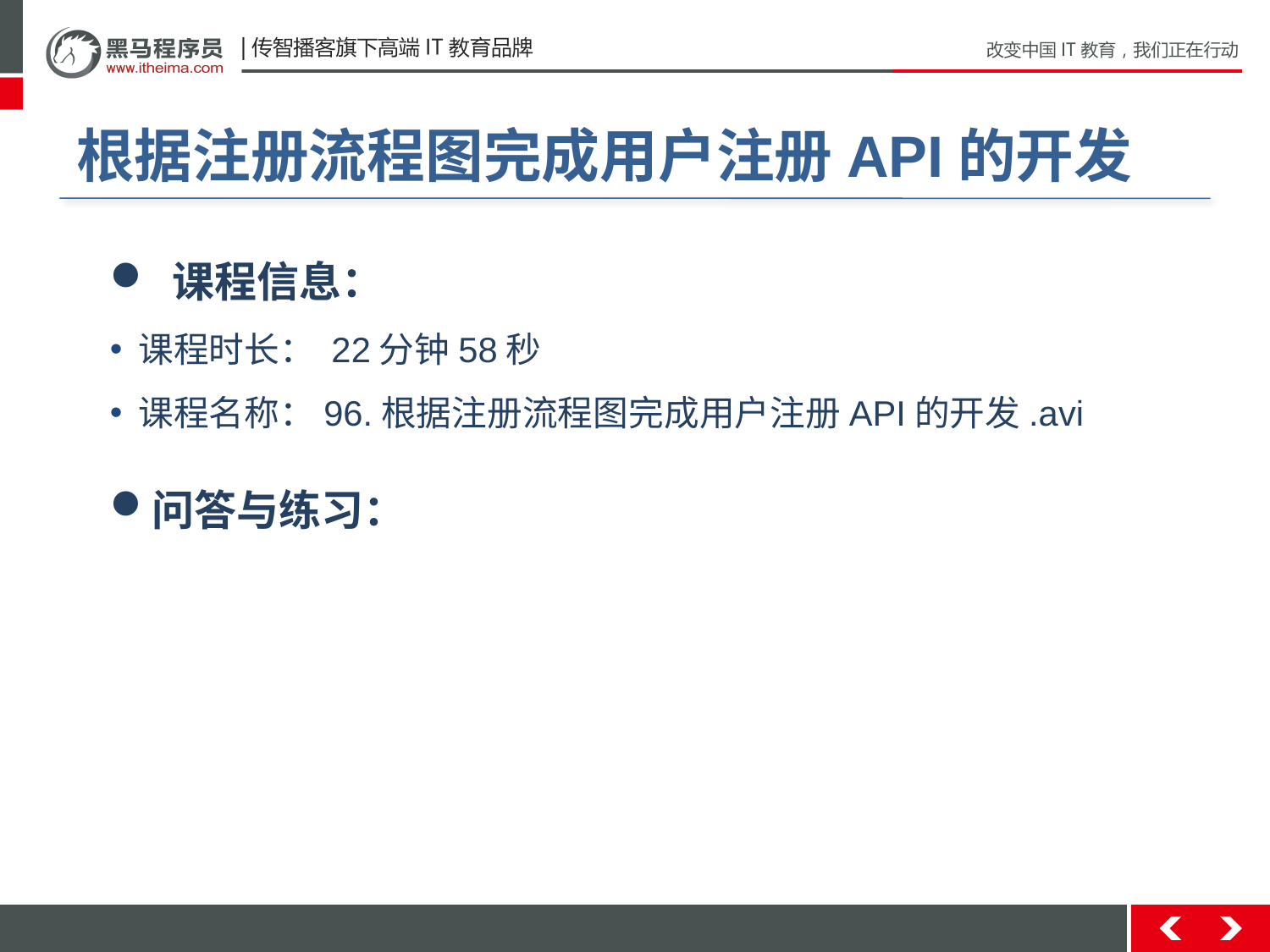

# 根据注册流程图完成用户注册API的开发
 课程信息：
 课程时长： 22分钟58秒
 课程名称：96.根据注册流程图完成用户注册API的开发.avi
问答与练习：